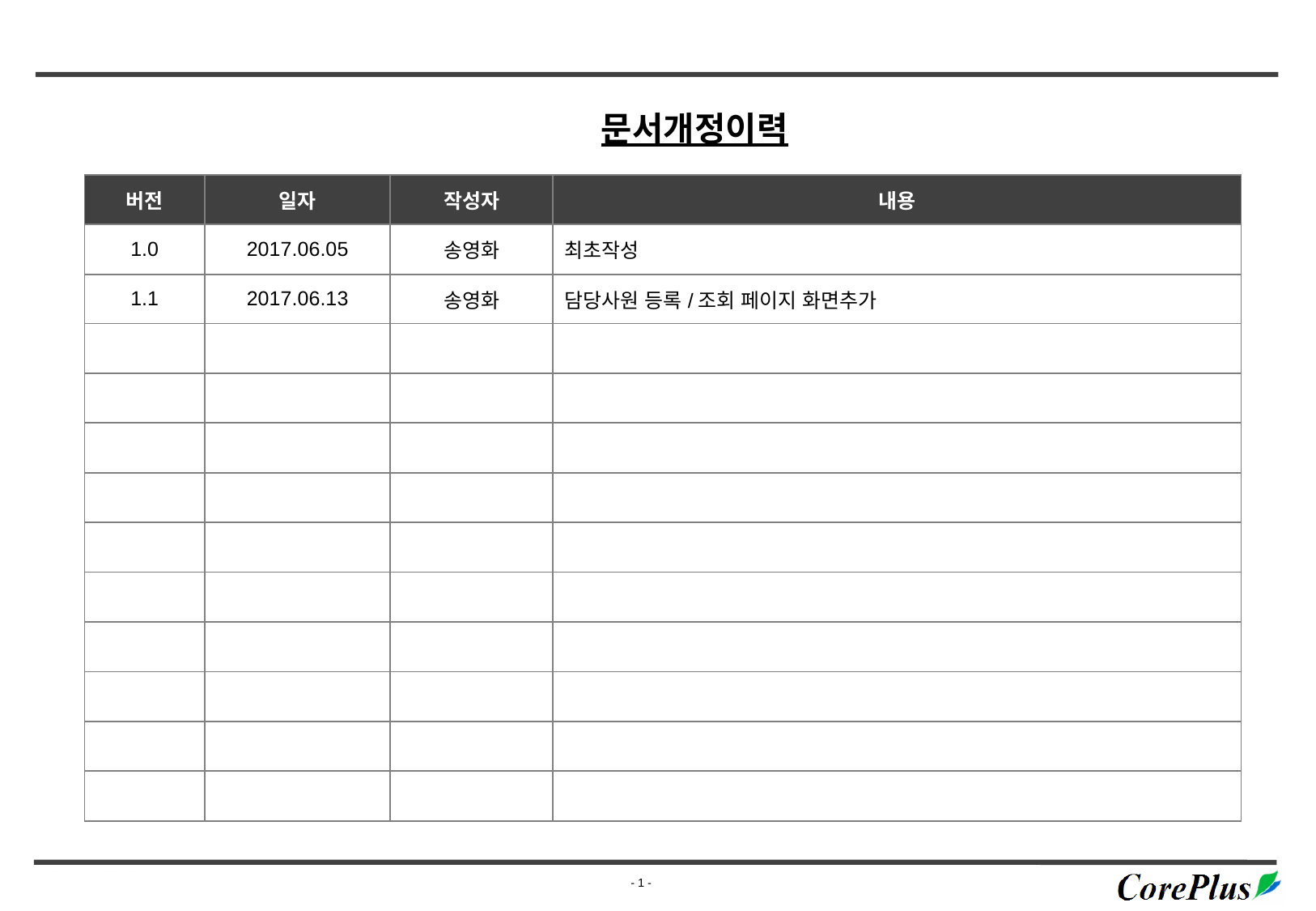

| 버전 | 일자 | 작성자 | 내용 |
| --- | --- | --- | --- |
| 1.0 | 2017.06.05 | 송영화 | 최초작성 |
| 1.1 | 2017.06.13 | 송영화 | 담당사원 등록/조회 페이지 화면추가 |
|  |  |  |  |
|  |  |  |  |
|  |  |  |  |
|  |  |  |  |
|  |  |  |  |
|  |  |  |  |
|  |  |  |  |
|  |  |  |  |
|  |  |  |  |
|  |  |  |  |